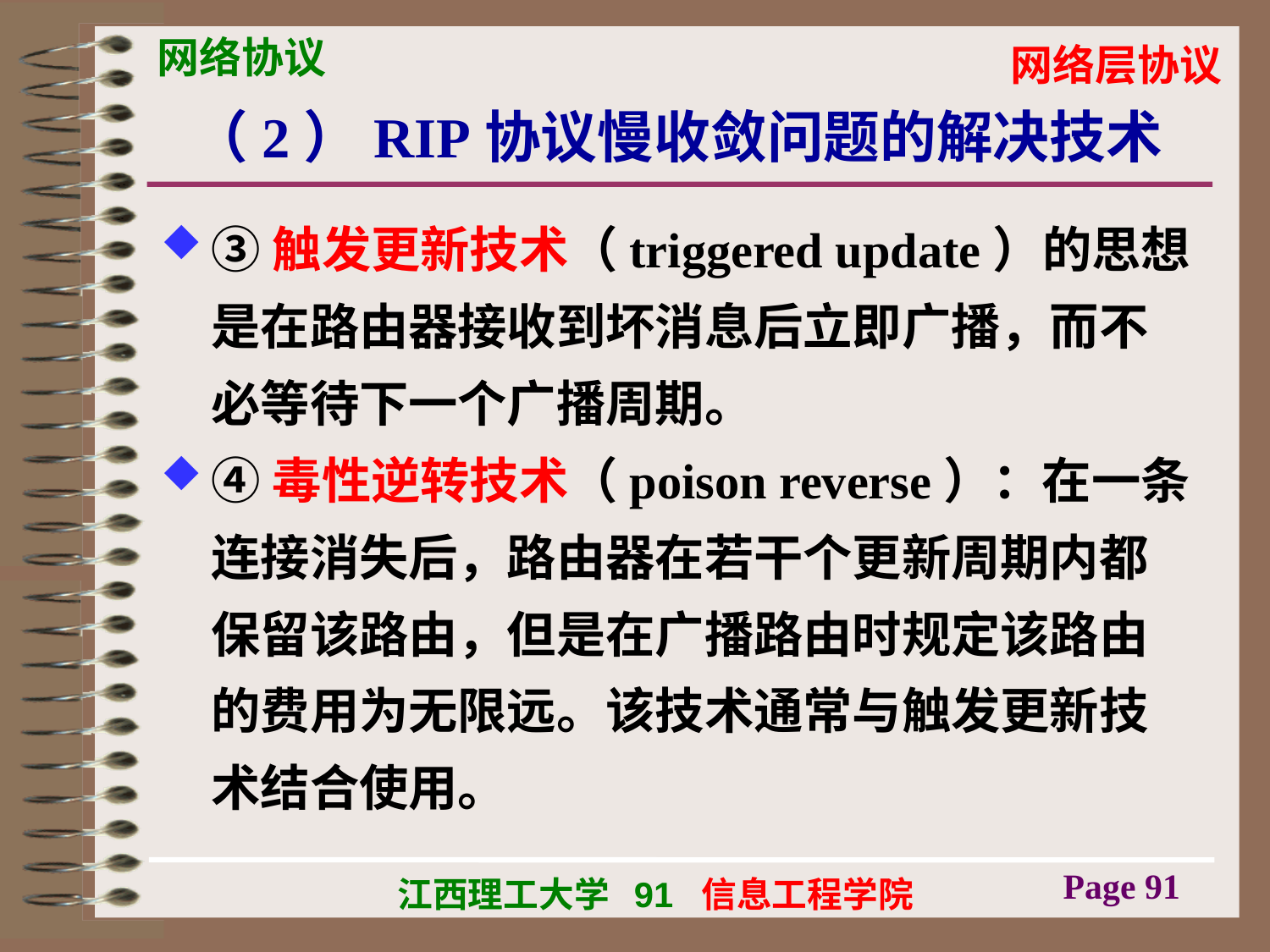

# （2）RIP协议慢收敛问题的解决技术
③触发更新技术（triggered update）的思想是在路由器接收到坏消息后立即广播，而不必等待下一个广播周期。
④毒性逆转技术（poison reverse）：在一条连接消失后，路由器在若干个更新周期内都保留该路由，但是在广播路由时规定该路由的费用为无限远。该技术通常与触发更新技术结合使用。
Page 91